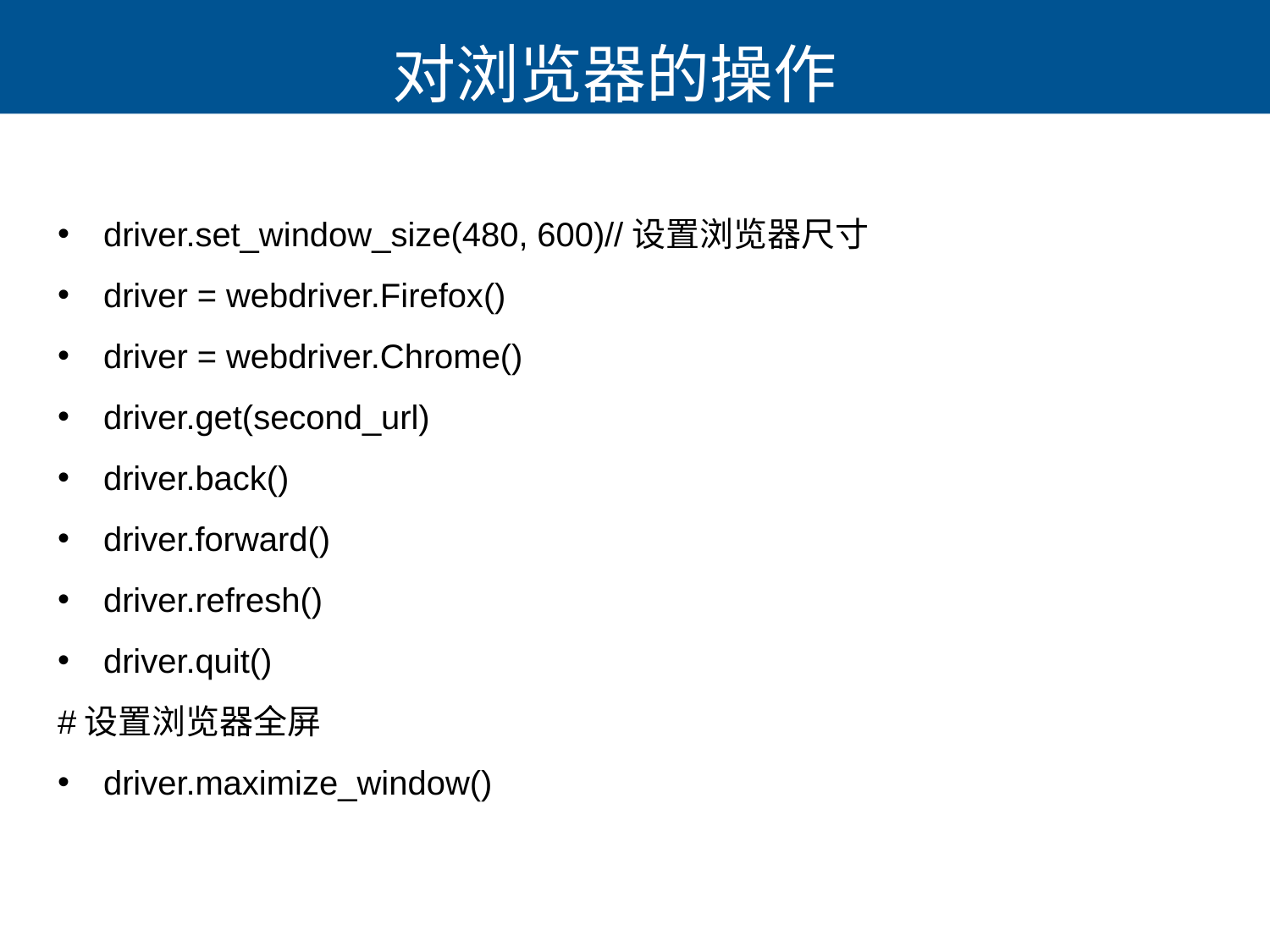

# 对浏览器的操作
driver.set_window_size(480, 600)//设置浏览器尺寸
driver = webdriver.Firefox()
driver = webdriver.Chrome()
driver.get(second_url)
driver.back()
driver.forward()
driver.refresh()
driver.quit()
#设置浏览器全屏
driver.maximize_window()